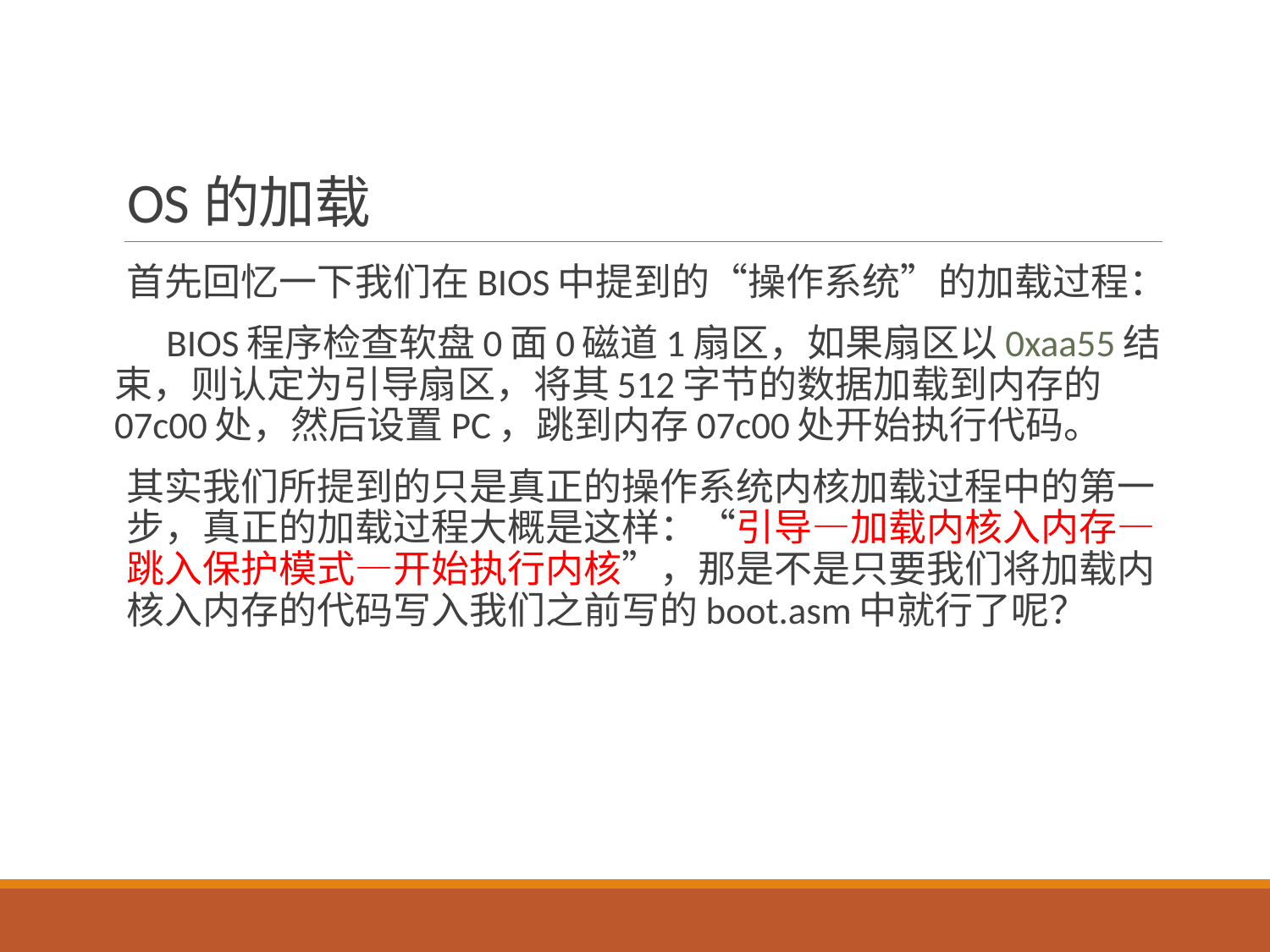

# OS的加载
首先回忆一下我们在BIOS中提到的“操作系统”的加载过程：
      BIOS程序检查软盘0面0磁道1扇区，如果扇区以0xaa55结束，则认定为引导扇区，将其512字节的数据加载到内存的07c00处，然后设置PC，跳到内存07c00处开始执行代码。
其实我们所提到的只是真正的操作系统内核加载过程中的第一步，真正的加载过程大概是这样：“引导—加载内核入内存—跳入保护模式—开始执行内核”，那是不是只要我们将加载内核入内存的代码写入我们之前写的boot.asm中就行了呢？